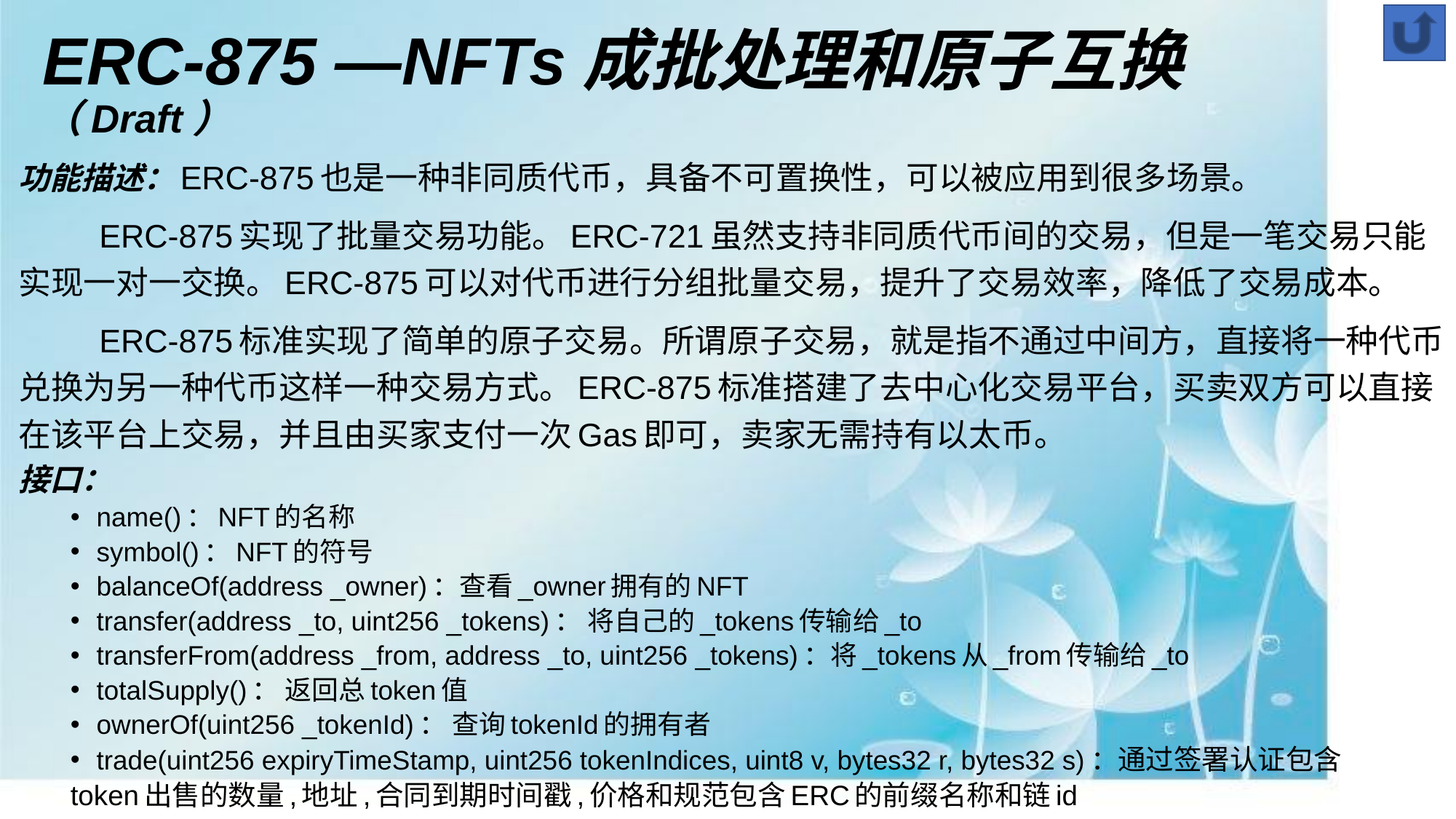

# ERC-875 —NFTs成批处理和原子互换（Draft）

功能描述：ERC-875也是一种非同质代币，具备不可置换性，可以被应用到很多场景。
	ERC-875实现了批量交易功能。ERC-721虽然支持非同质代币间的交易，但是一笔交易只能实现一对一交换。ERC-875可以对代币进行分组批量交易，提升了交易效率，降低了交易成本。
	ERC-875标准实现了简单的原子交易。所谓原子交易，就是指不通过中间方，直接将一种代币兑换为另一种代币这样一种交易方式。ERC-875标准搭建了去中心化交易平台，买卖双方可以直接在该平台上交易，并且由买家支付一次Gas即可，卖家无需持有以太币。
接口：
name()：NFT的名称
symbol()：NFT的符号
balanceOf(address _owner)：查看_owner拥有的NFT
transfer(address _to, uint256 _tokens)： 将自己的_tokens传输给_to
transferFrom(address _from, address _to, uint256 _tokens)：将_tokens从_from传输给_to
totalSupply()： 返回总token值
ownerOf(uint256 _tokenId)： 查询tokenId的拥有者
trade(uint256 expiryTimeStamp, uint256 tokenIndices, uint8 v, bytes32 r, bytes32 s)：通过签署认证包含
token出售的数量,地址,合同到期时间戳,价格和规范包含ERC的前缀名称和链id